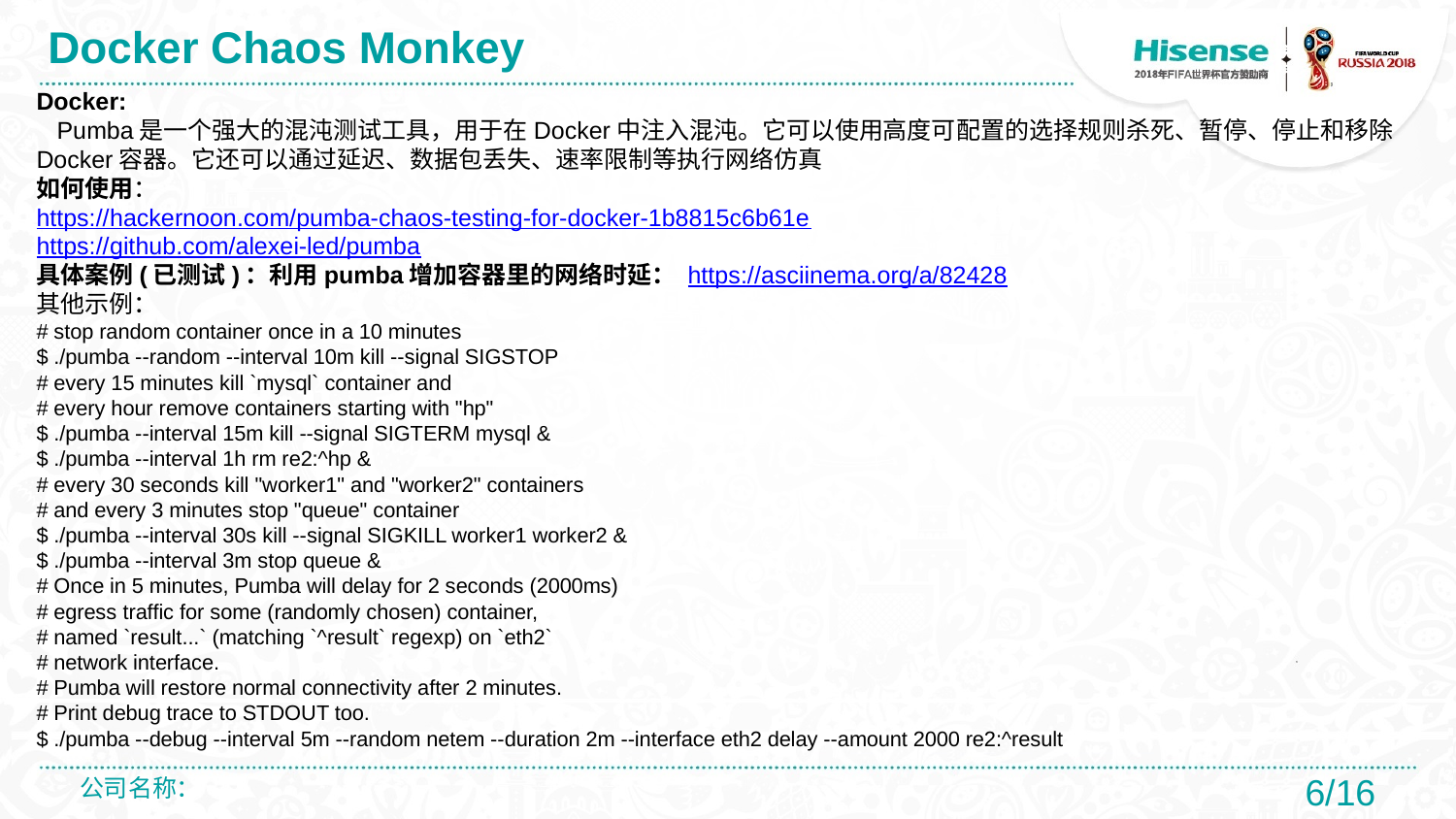

# Docker Chaos Monkey
Docker:
   Pumba是一个强大的混沌测试工具，用于在Docker中注入混沌。它可以使用高度可配置的选择规则杀死、暂停、停止和移除Docker容器。它还可以通过延迟、数据包丢失、速率限制等执行网络仿真
如何使用：
https://hackernoon.com/pumba-chaos-testing-for-docker-1b8815c6b61e
https://github.com/alexei-led/pumba
具体案例(已测试)：利用pumba增加容器里的网络时延： https://asciinema.org/a/82428
其他示例：
# stop random container once in a 10 minutes
$ ./pumba --random --interval 10m kill --signal SIGSTOP
# every 15 minutes kill `mysql` container and
# every hour remove containers starting with "hp"
$ ./pumba --interval 15m kill --signal SIGTERM mysql &
$ ./pumba --interval 1h rm re2:^hp &
# every 30 seconds kill "worker1" and "worker2" containers
# and every 3 minutes stop "queue" container
$ ./pumba --interval 30s kill --signal SIGKILL worker1 worker2 &
$ ./pumba --interval 3m stop queue &
# Once in 5 minutes, Pumba will delay for 2 seconds (2000ms)
# egress traffic for some (randomly chosen) container,
# named `result...` (matching `^result` regexp) on `eth2`
# network interface.
# Pumba will restore normal connectivity after 2 minutes.
# Print debug trace to STDOUT too.
$ ./pumba --debug --interval 5m --random netem --duration 2m --interface eth2 delay --amount 2000 re2:^result

公司名称：
6/16